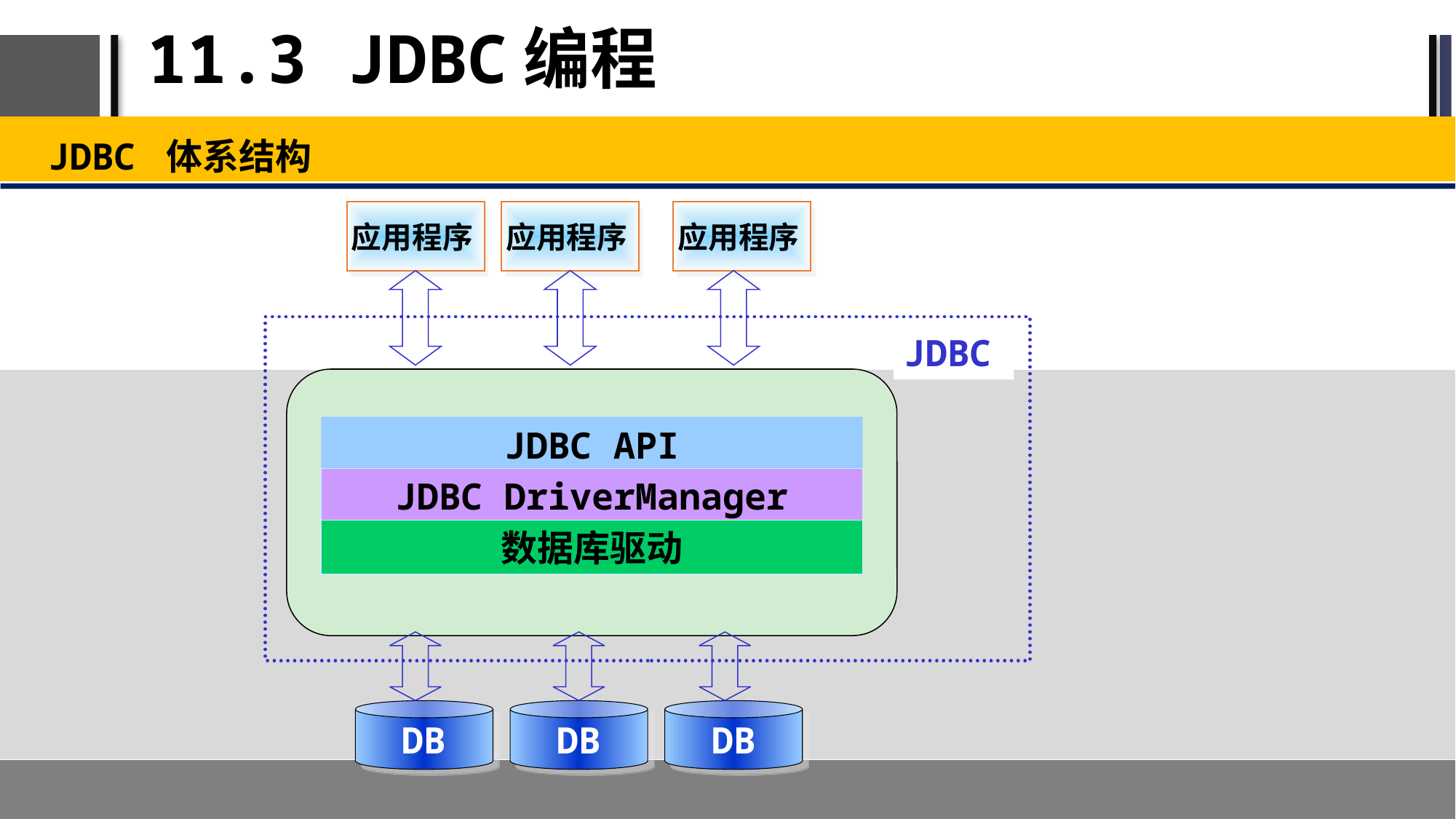

# 11.3 JDBC编程

JDBC 体系结构

应用程序
应用程序
应用程序

JDBC

JDBC API
JDBC DriverManager
数据库驱动

DB
DB
DB
31